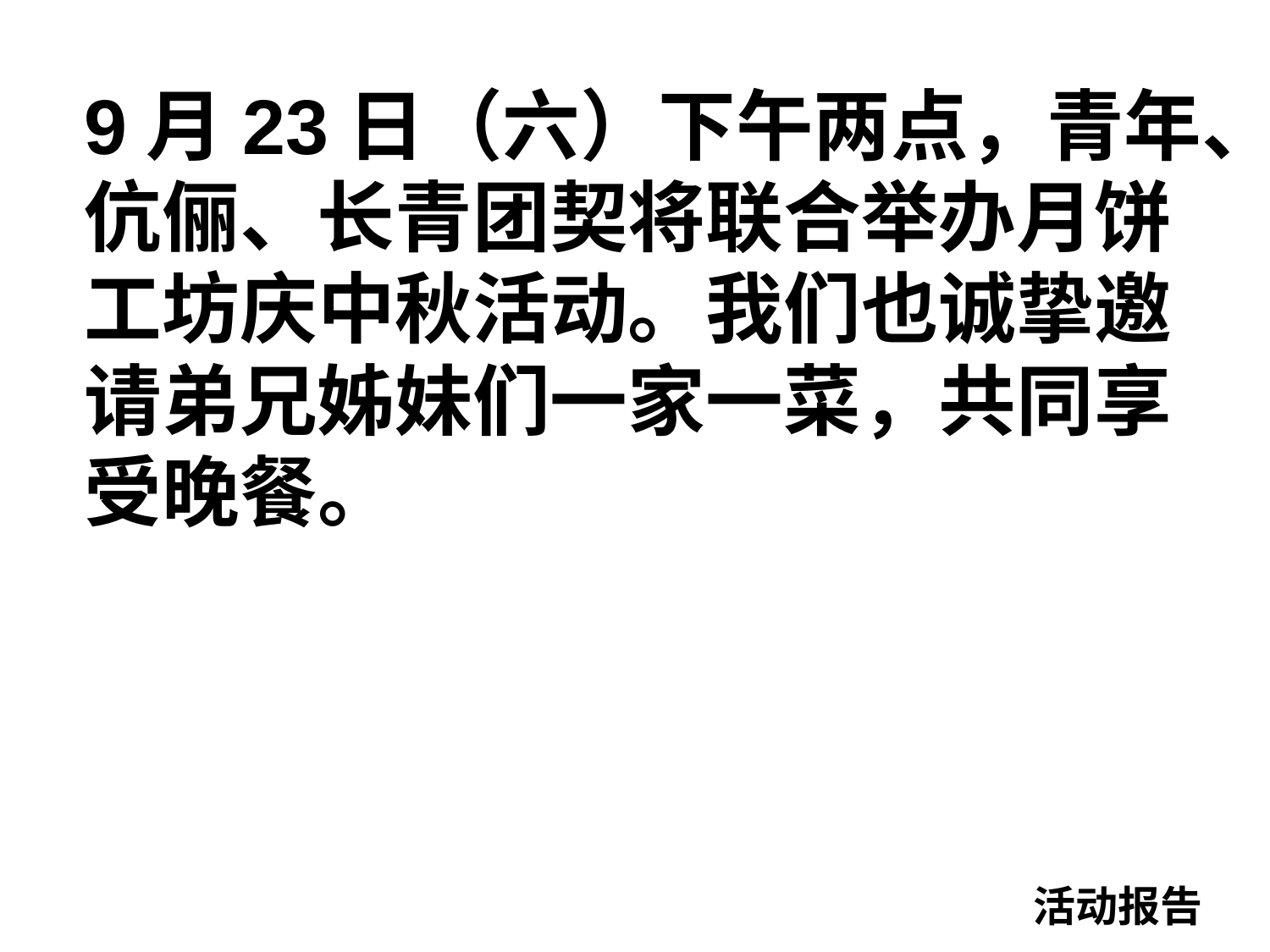

9月23日（六）下午两点，青年、伉俪、长青团契将联合举办月饼工坊庆中秋活动。我们也诚挚邀请弟兄姊妹们一家一菜，共同享受晚餐。
活动报告